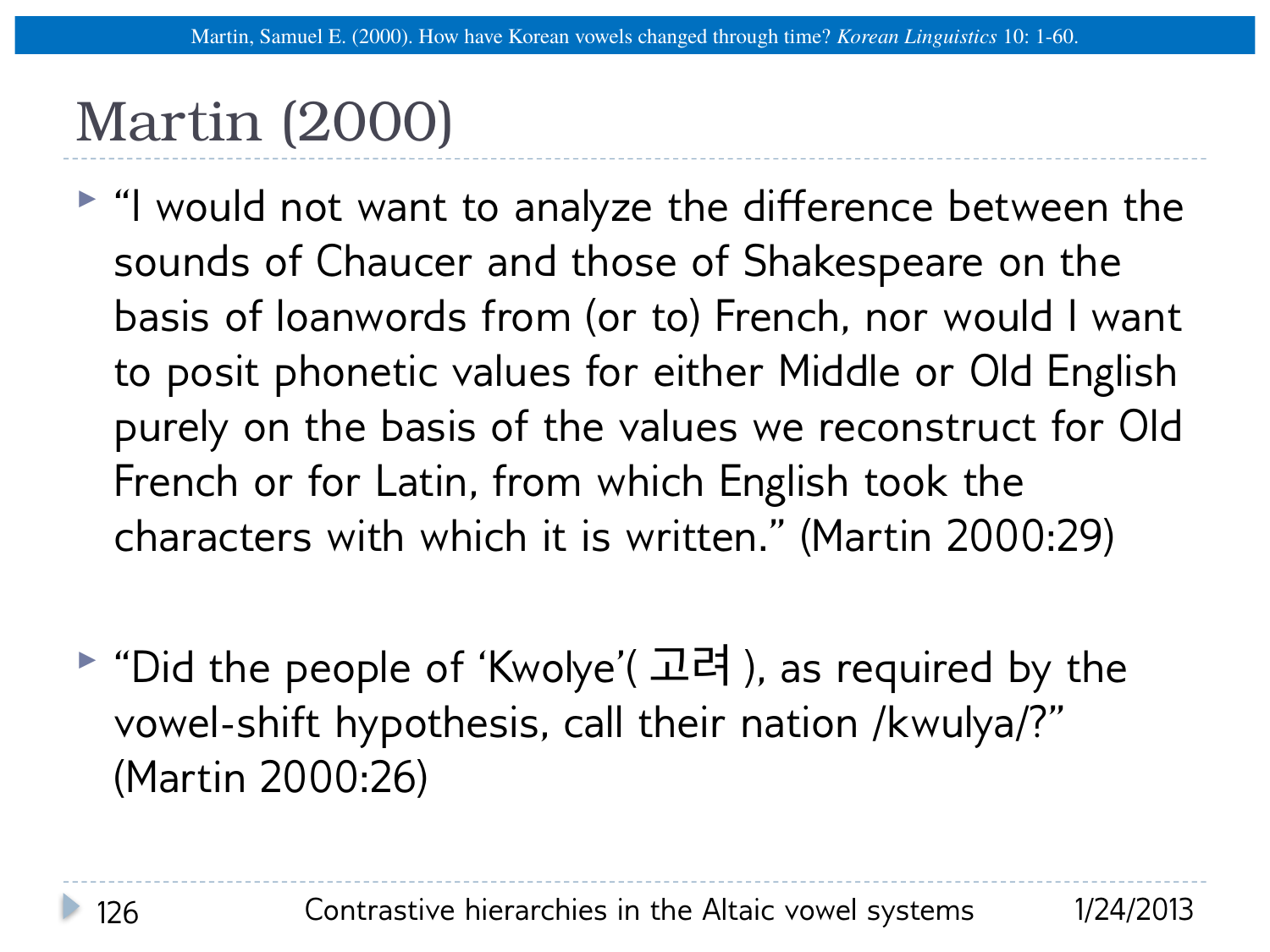

Martin, Samuel E. (2000). How have Korean vowels changed through time? Korean Linguistics 10: 1-60.
# Martin (2000)
“I would not want to analyze the difference between the sounds of Chaucer and those of Shakespeare on the basis of loanwords from (or to) French, nor would I want to posit phonetic values for either Middle or Old English purely on the basis of the values we reconstruct for Old French or for Latin, from which English took the characters with which it is written.” (Martin 2000:29)

“Did the people of ‘Kwolye’(고려), as required by the vowel-shift hypothesis, call their nation /kwulya/?” (Martin 2000:26)
Contrastive hierarchies in the Altaic vowel systems
1/24/2013
126